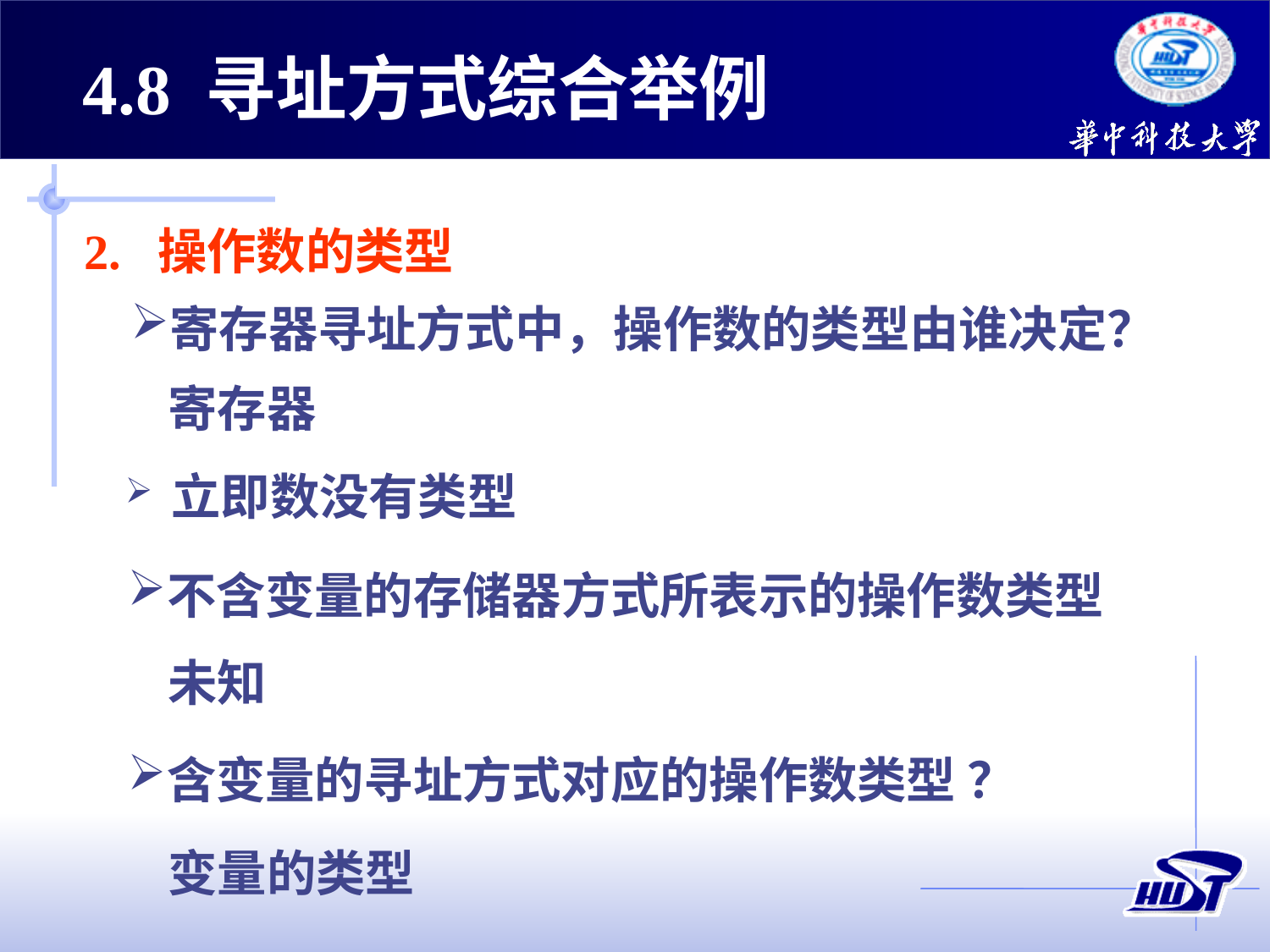

4.8 寻址方式综合举例
2.  操作数的类型
寄存器寻址方式中，操作数的类型由谁决定？
寄存器
 立即数没有类型
不含变量的存储器方式所表示的操作数类型
未知
含变量的寻址方式对应的操作数类型 ？
变量的类型